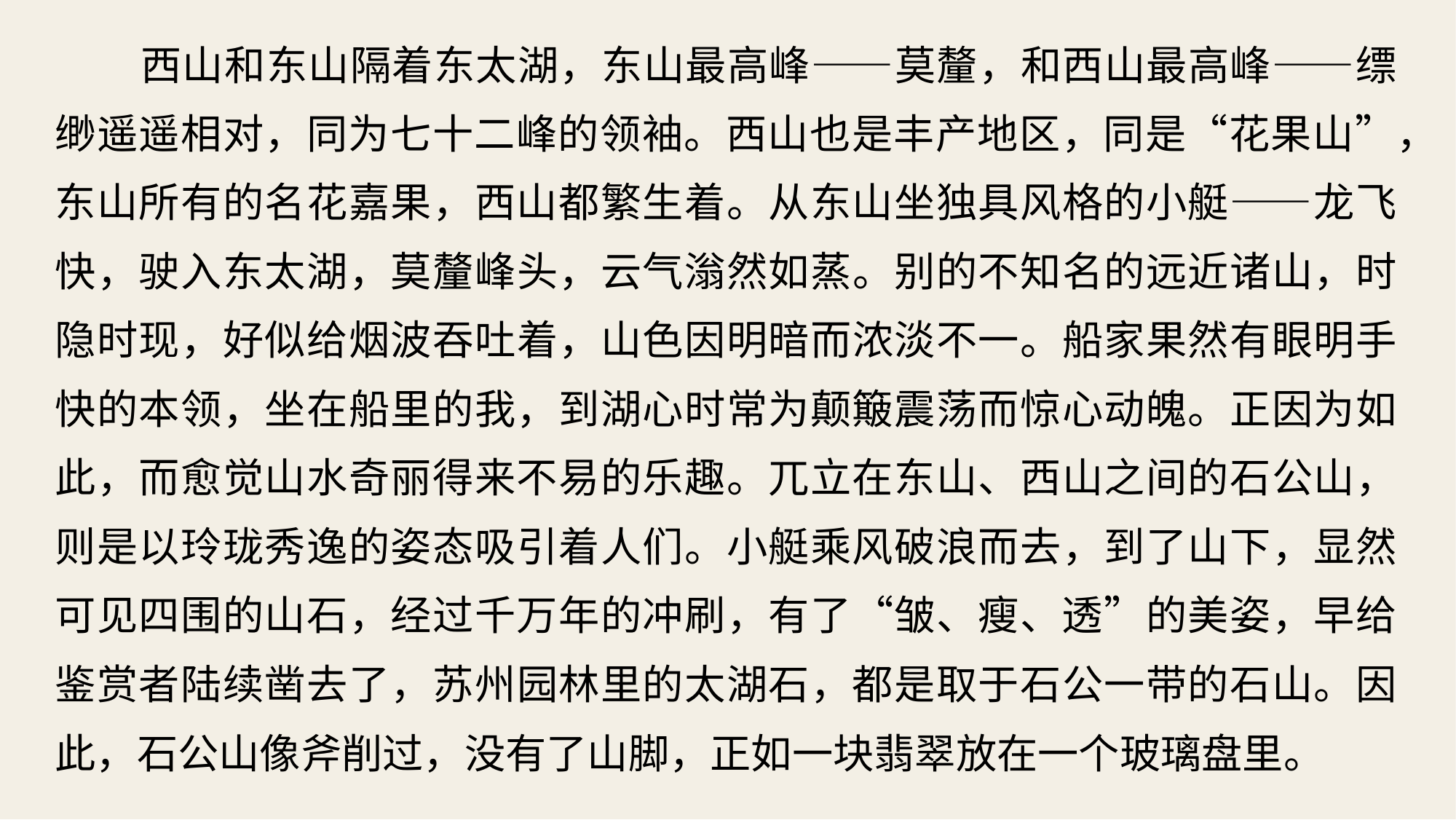

西山和东山隔着东太湖，东山最高峰——莫釐，和西山最高峰——缥缈遥遥相对，同为七十二峰的领袖。西山也是丰产地区，同是“花果山”，东山所有的名花嘉果，西山都繁生着。从东山坐独具风格的小艇——龙飞快，驶入东太湖，莫釐峰头，云气滃然如蒸。别的不知名的远近诸山，时隐时现，好似给烟波吞吐着，山色因明暗而浓淡不一。船家果然有眼明手快的本领，坐在船里的我，到湖心时常为颠簸震荡而惊心动魄。正因为如此，而愈觉山水奇丽得来不易的乐趣。兀立在东山、西山之间的石公山，则是以玲珑秀逸的姿态吸引着人们。小艇乘风破浪而去，到了山下，显然可见四围的山石，经过千万年的冲刷，有了“皱、瘦、透”的美姿，早给鉴赏者陆续凿去了，苏州园林里的太湖石，都是取于石公一带的石山。因此，石公山像斧削过，没有了山脚，正如一块翡翠放在一个玻璃盘里。